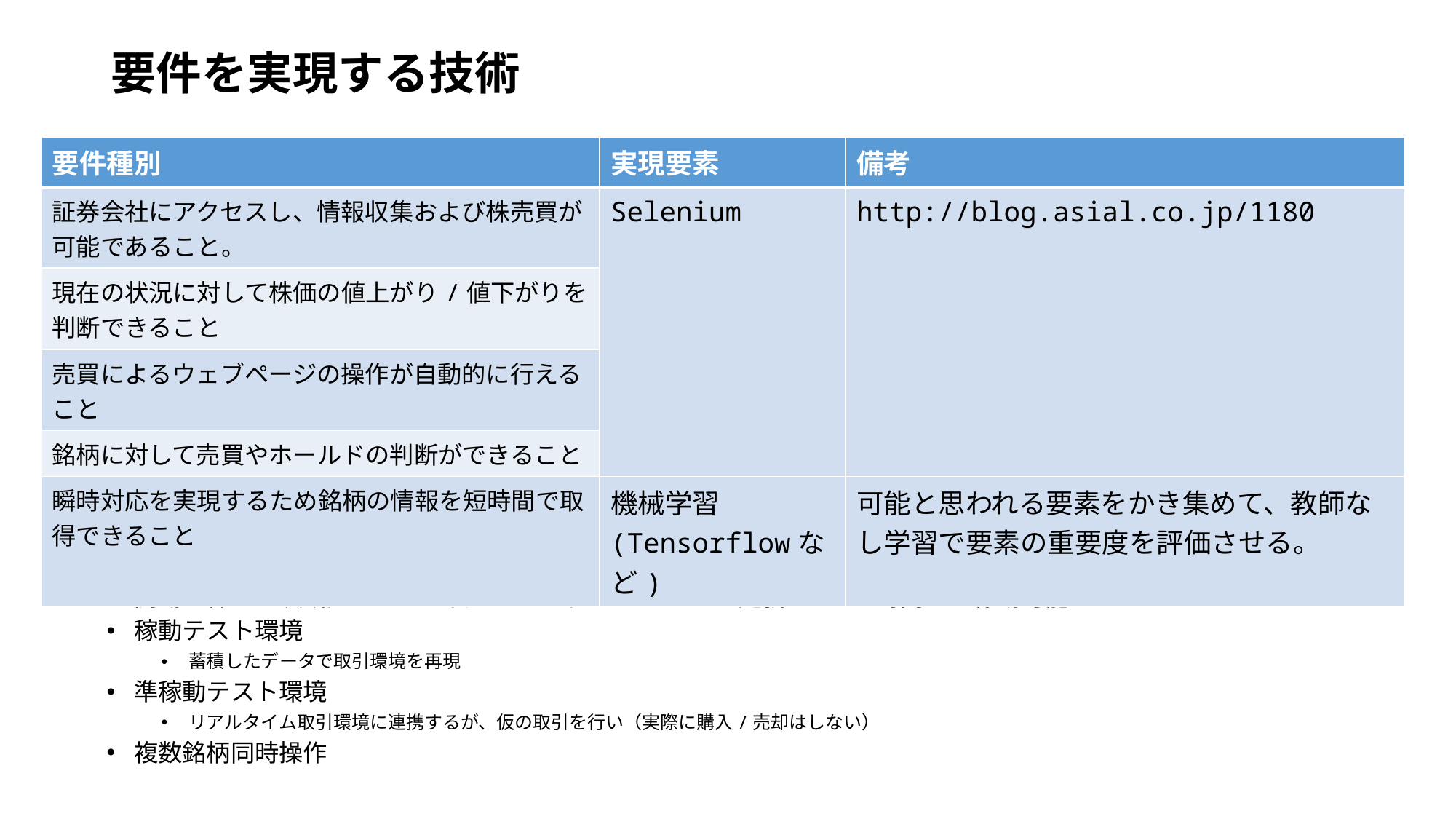

# 要件を実現する技術
| 要件種別 | 実現要素 | 備考 |
| --- | --- | --- |
| 証券会社にアクセスし、情報収集および株売買が可能であること。 | Selenium | http://blog.asial.co.jp/1180 |
| 現在の状況に対して株価の値上がり/値下がりを判断できること |  |  |
| 売買によるウェブページの操作が自動的に行えること |  |  |
| 銘柄に対して売買やホールドの判断ができること |  |  |
| 瞬時対応を実現するため銘柄の情報を短時間で取得できること | 機械学習(Tensorflowなど) | 可能と思われる要素をかき集めて、教師なし学習で要素の重要度を評価させる。 |

システム非機能要件
開場、締め、決裁処理など一日における処理をジョブに定義し、24時間フル稼動可能
稼動テスト環境
蓄積したデータで取引環境を再現
準稼動テスト環境
リアルタイム取引環境に連携するが、仮の取引を行い（実際に購入/売却はしない）
複数銘柄同時操作